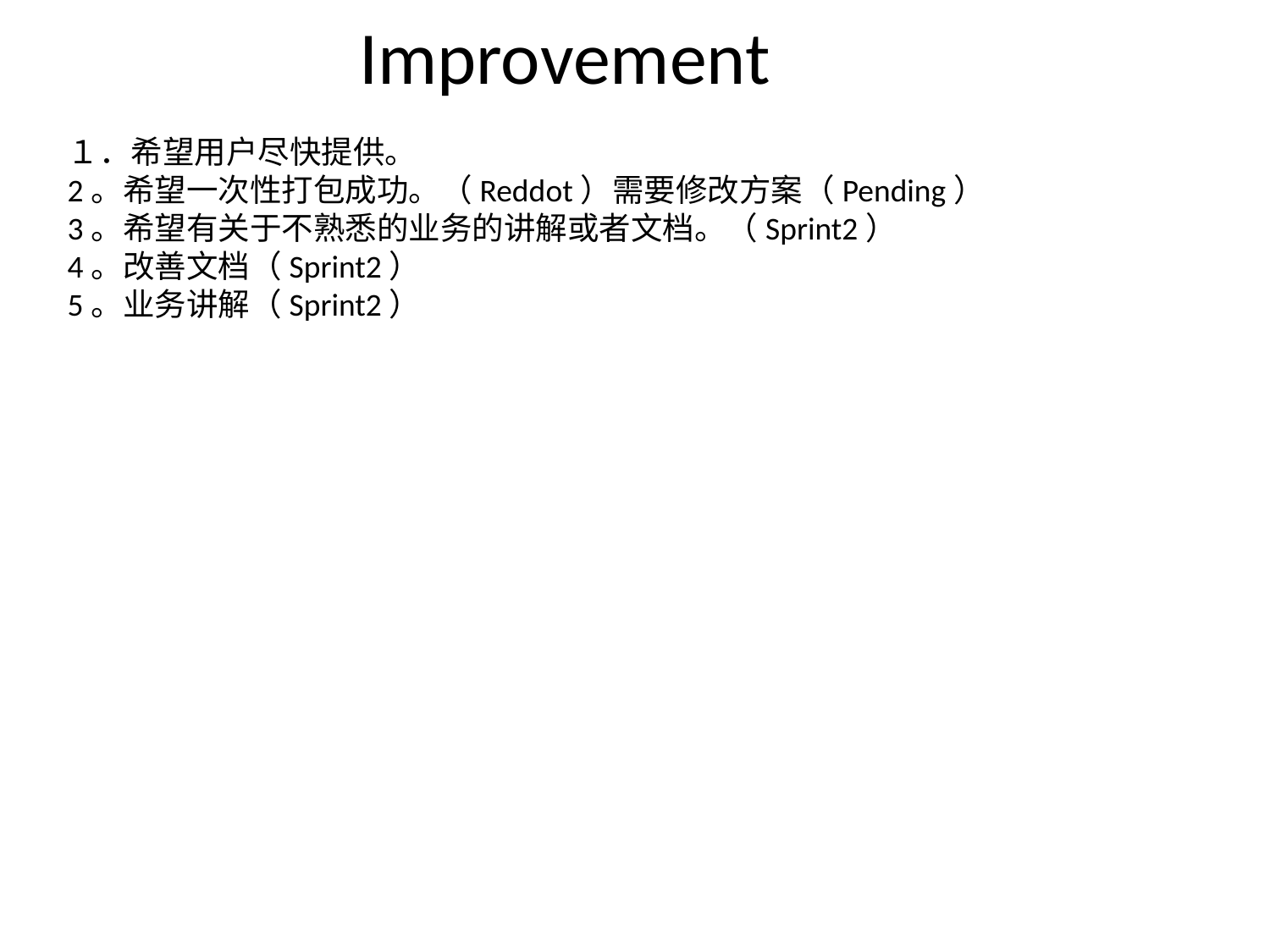

# Improvement
１．希望用户尽快提供。
2。希望一次性打包成功。（Reddot）需要修改方案（Pending）
3。希望有关于不熟悉的业务的讲解或者文档。（Sprint2）
4。改善文档（Sprint2）
5。业务讲解（Sprint2）